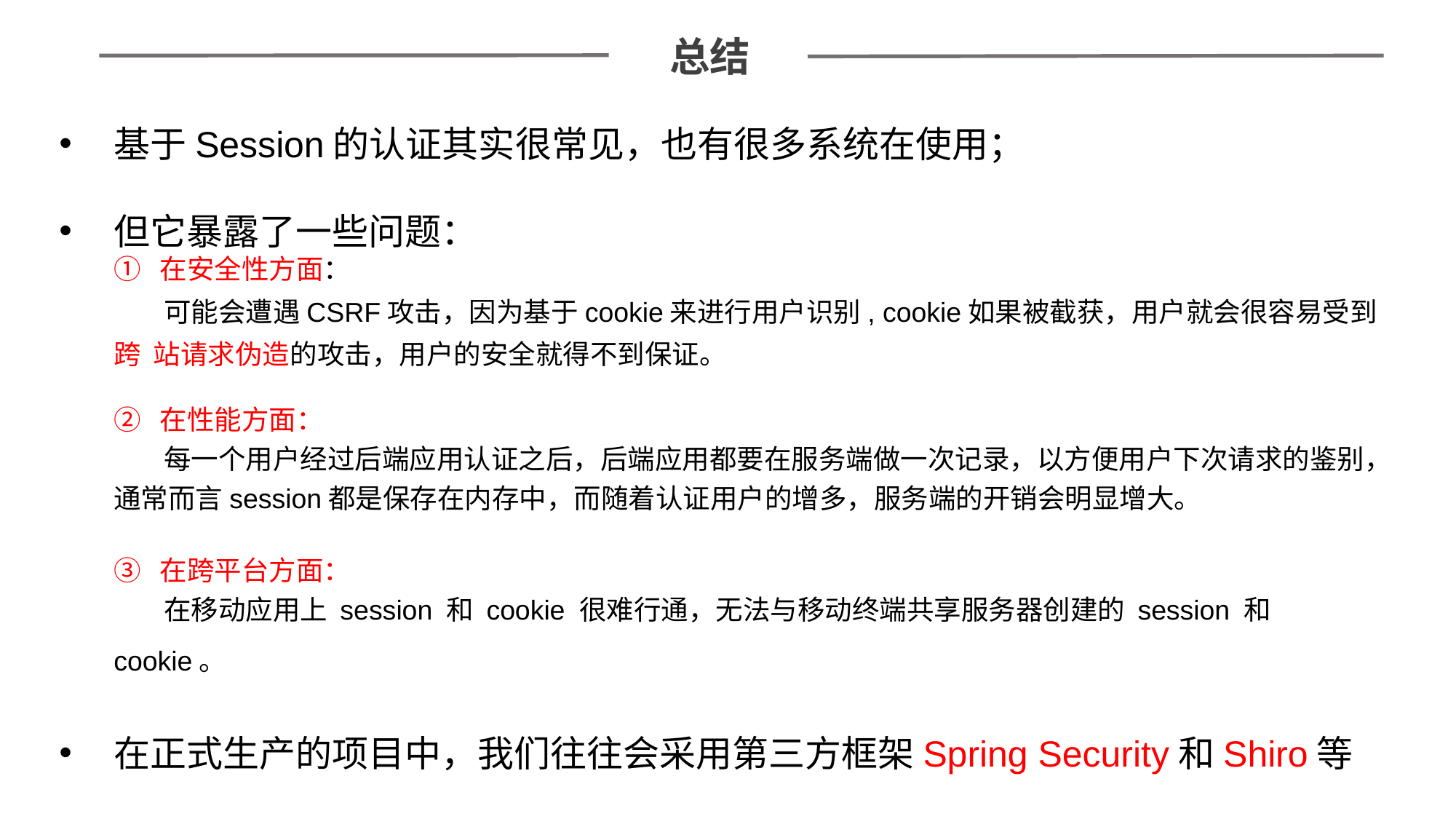

总结
基于Session的认证其实很常见，也有很多系统在使用；

但它暴露了一些问题：
①  在安全性方面：
       可能会遭遇CSRF攻击，因为基于cookie来进行用户识别, cookie如果被截获，用户就会很容易受到跨  站请求伪造的攻击，用户的安全就得不到保证。

②  在性能方面：
       每一个用户经过后端应用认证之后，后端应用都要在服务端做一次记录，以方便用户下次请求的鉴别，通常而言session都是保存在内存中，而随着认证用户的增多，服务端的开销会明显增大。

③  在跨平台方面：
       在移动应用上 session 和 cookie 很难行通，无法与移动终端共享服务器创建的 session 和 cookie。

在正式生产的项目中，我们往往会采用第三方框架Spring Security和Shiro等